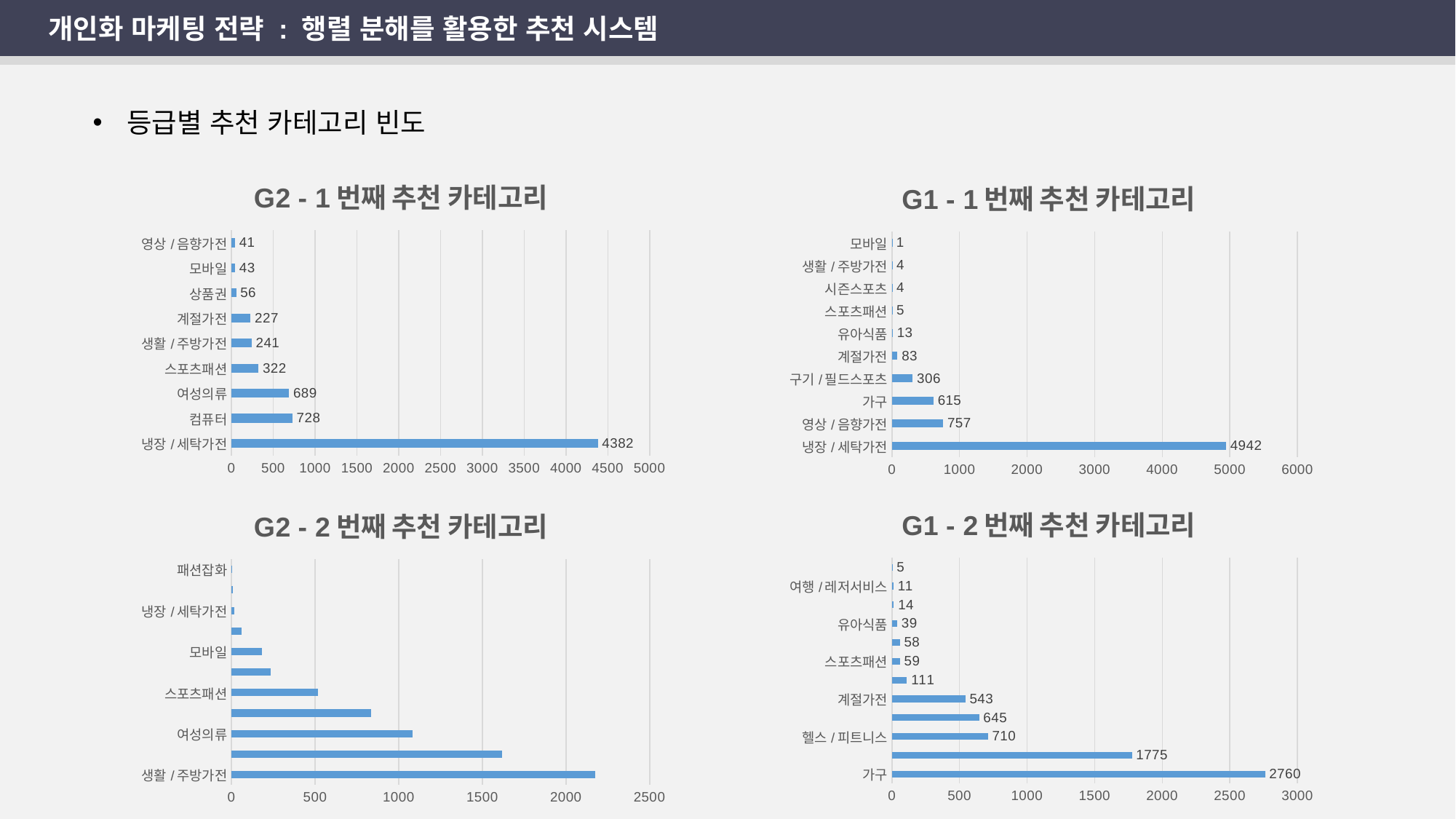

개인화 마케팅 전략 : 행렬 분해를 활용한 추천 시스템

등급별 추천 카테고리 빈도

### Chart: G2 - 1번째 추천 카테고리

| Category | 요약 |
|---|---|
| 냉장/세탁가전 | 4382.0 |
| 컴퓨터 | 728.0 |
| 여성의류 | 689.0 |
| 스포츠패션 | 322.0 |
| 생활/주방가전 | 241.0 |
| 계절가전 | 227.0 |
| 상품권 | 56.0 |
| 모바일 | 43.0 |
| 영상/음향가전 | 41.0 |

### Chart: G1 - 1번째 추천 카테고리

| Category | 요약 |
|---|---|
| 냉장/세탁가전 | 4942.0 |
| 영상/음향가전 | 757.0 |
| 가구 | 615.0 |
| 구기/필드스포츠 | 306.0 |
| 계절가전 | 83.0 |
| 유아식품 | 13.0 |
| 스포츠패션 | 5.0 |
| 시즌스포츠 | 4.0 |
| 생활/주방가전 | 4.0 |
| 모바일 | 1.0 |

### Chart: G1 - 2번째 추천 카테고리

| Category | 요약 |
|---|---|
| 가구 | 2760.0 |
| 영상/음향가전 | 1775.0 |
| 헬스/피트니스 | 710.0 |
| 구기/필드스포츠 | 645.0 |
| 계절가전 | 543.0 |
| 시즌스포츠 | 111.0 |
| 스포츠패션 | 59.0 |
| 냉장/세탁가전 | 58.0 |
| 유아식품 | 39.0 |
| 생활/주방가전 | 14.0 |
| 여행/레저서비스 | 11.0 |
| 아웃도어/레저 | 5.0 |

### Chart: G2 - 2번째 추천 카테고리

| Category | 요약 |
|---|---|
| 생활/주방가전 | 2175.0 |
| 컴퓨터 | 1620.0 |
| 여성의류 | 1084.0 |
| 영상/음향가전 | 834.0 |
| 스포츠패션 | 518.0 |
| 계절가전 | 236.0 |
| 모바일 | 181.0 |
| 상품권 | 59.0 |
| 냉장/세탁가전 | 15.0 |
| 담배 | 6.0 |
| 패션잡화 | 1.0 |